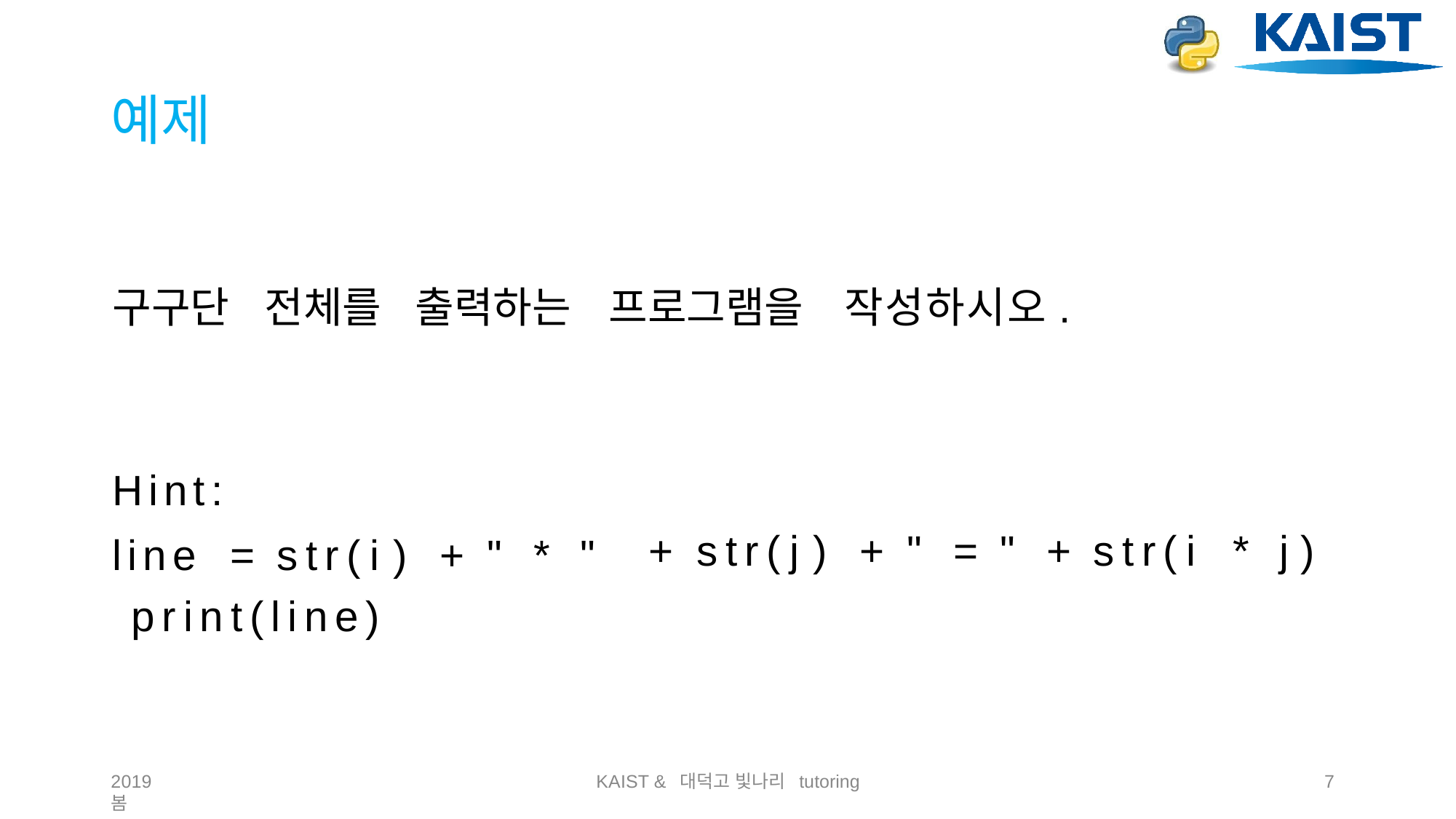

# 예제
구구단	전체를	출력하는	프로그램을	작성하시오.
Hint:
line	=	str(i)	+	"	*	"  print(line)
+	str(j)	+	"	=	"	+	str(i	*	j)
2019 봄
KAIST & 대덕고 빛나리 tutoring
7